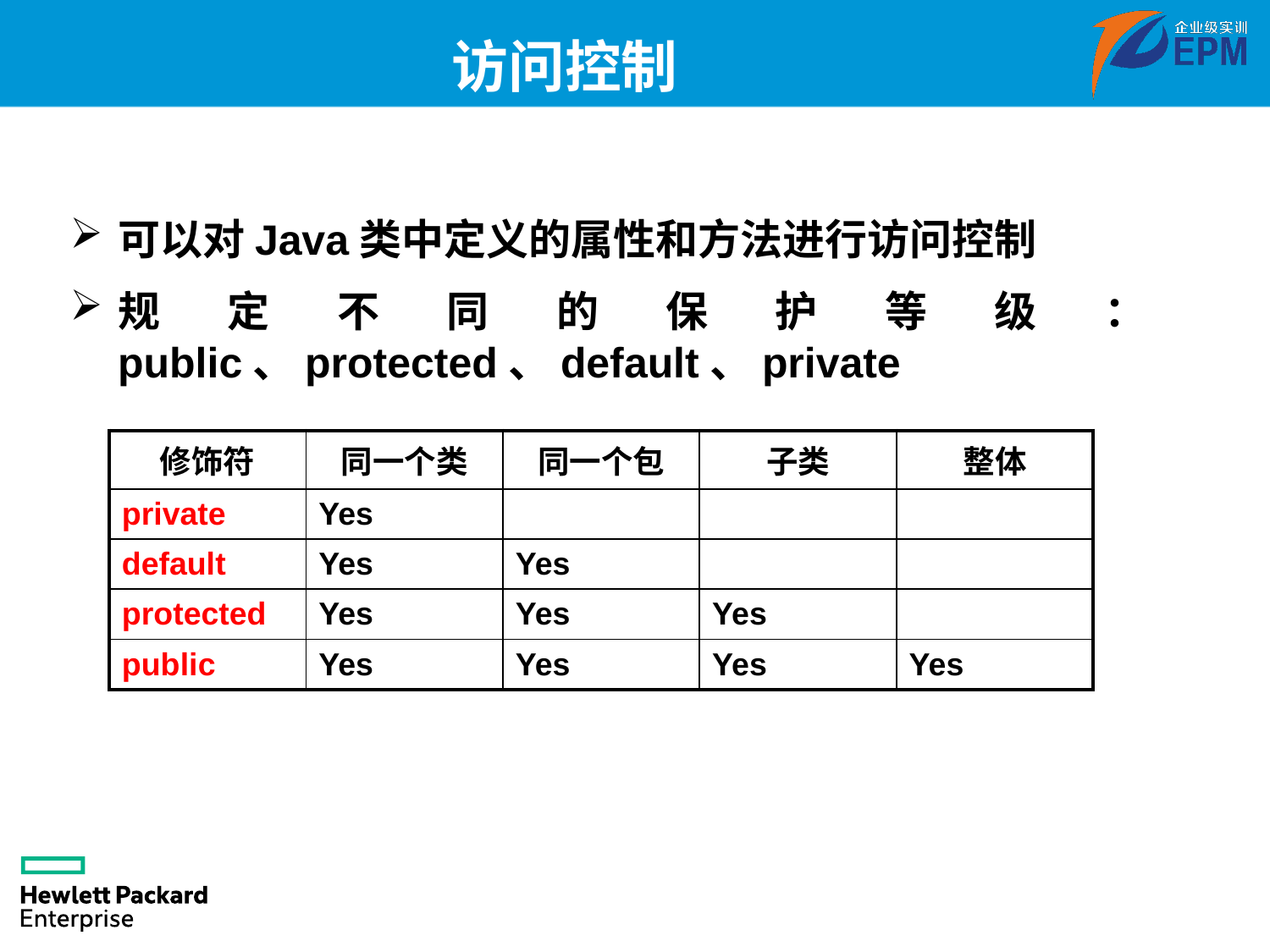

# 访问控制
可以对Java类中定义的属性和方法进行访问控制
规定不同的保护等级： public、protected、default、private
| 修饰符 | 同一个类 | 同一个包 | 子类 | 整体 |
| --- | --- | --- | --- | --- |
| private | Yes |  |  |  |
| default | Yes | Yes |  |  |
| protected | Yes | Yes | Yes |  |
| public | Yes | Yes | Yes | Yes |